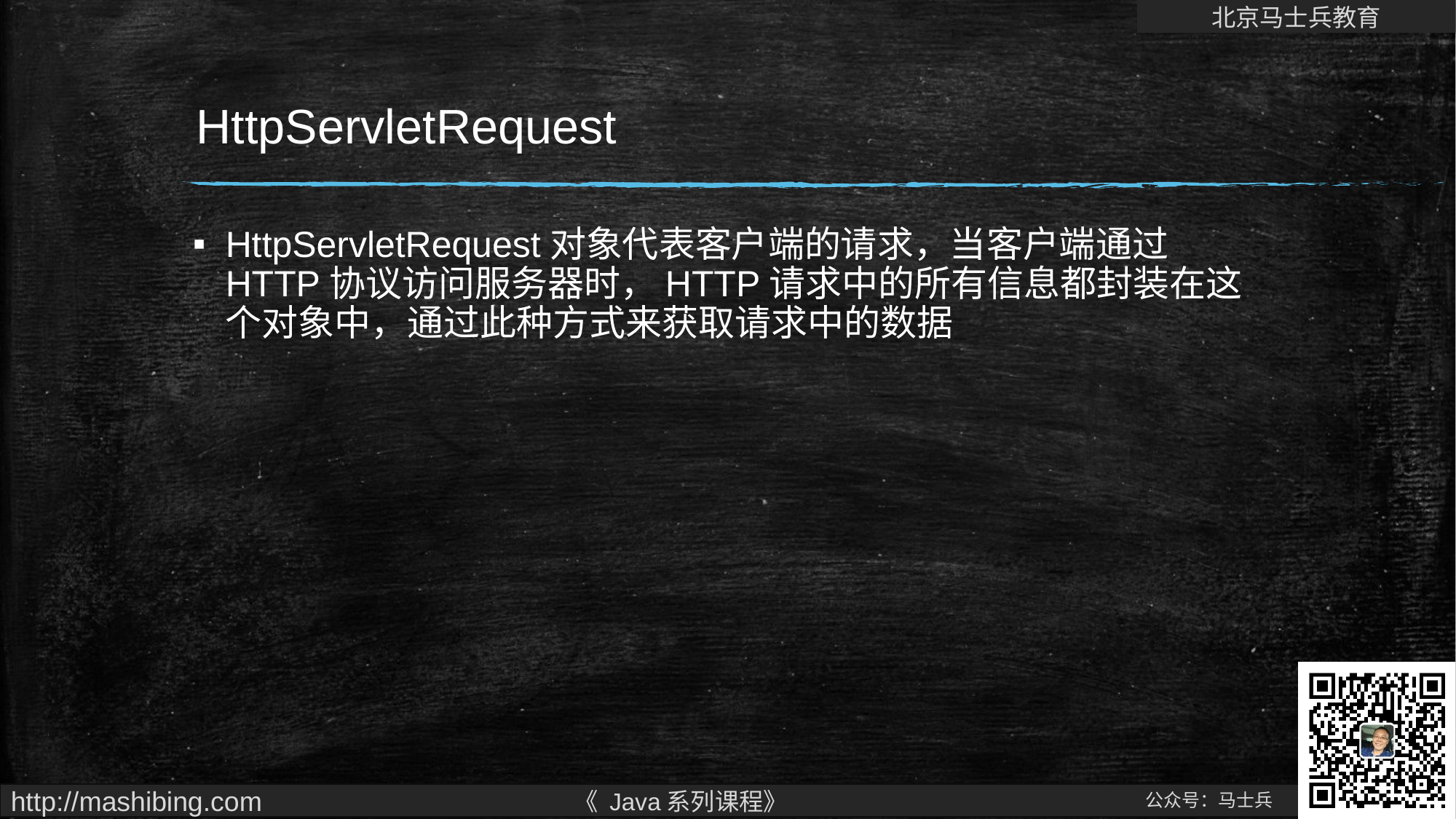

# HttpServletRequest
HttpServletRequest对象代表客户端的请求，当客户端通过HTTP协议访问服务器时，HTTP请求中的所有信息都封装在这个对象中，通过此种方式来获取请求中的数据